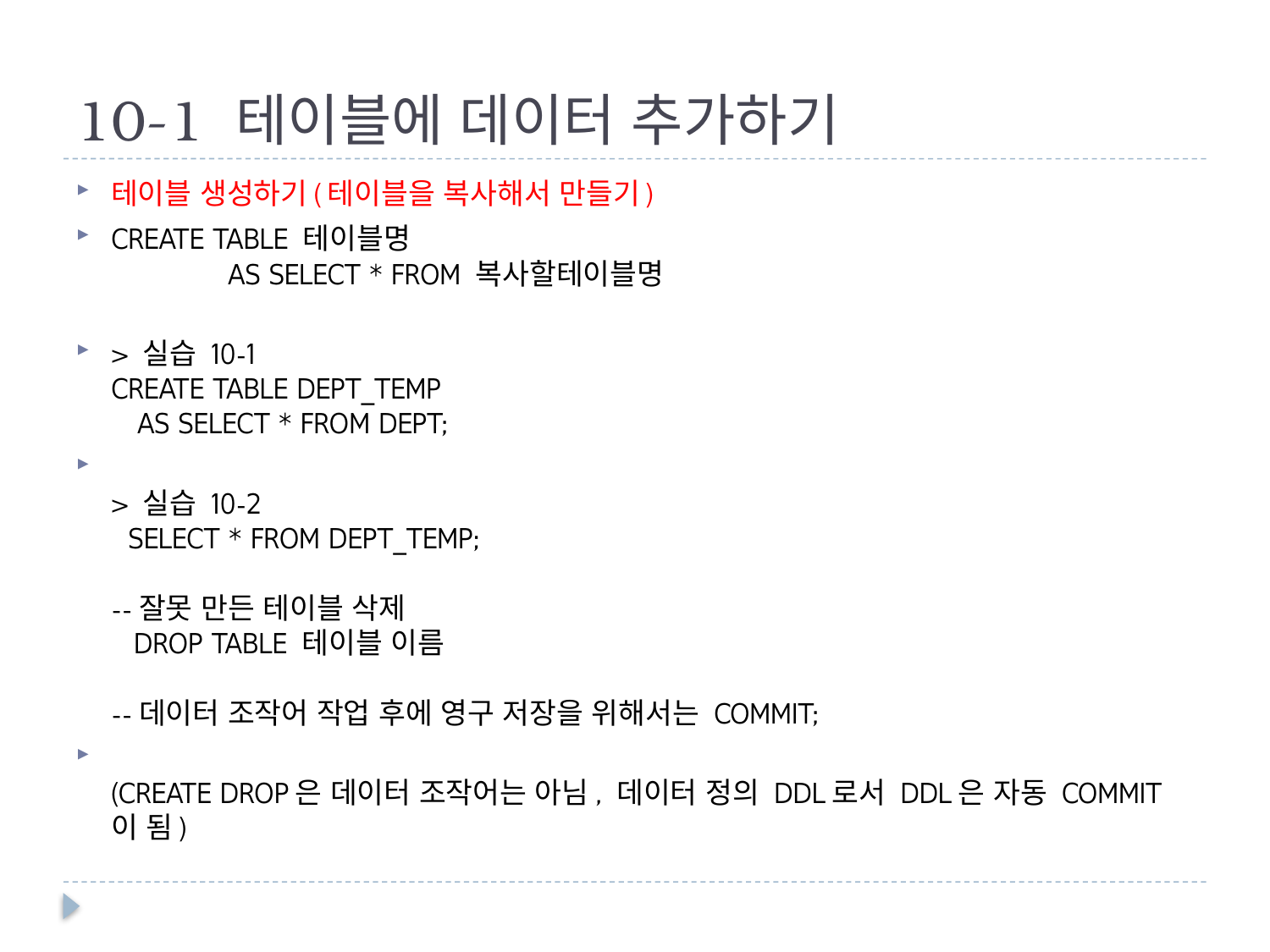

# 10-1 테이블에 데이터 추가하기
테이블 생성하기(테이블을 복사해서 만들기)
CREATE TABLE 테이블명
	AS SELECT * FROM 복사할테이블명
> 실습 10-1
CREATE TABLE DEPT_TEMP
   AS SELECT * FROM DEPT;
> 실습 10-2
  SELECT * FROM DEPT_TEMP;
--잘못 만든 테이블 삭제
  DROP TABLE 테이블 이름
--데이터 조작어 작업 후에 영구 저장을 위해서는 COMMIT;
(CREATE DROP은 데이터 조작어는 아님, 데이터 정의 DDL로서 DDL은 자동 COMMIT이 됨)